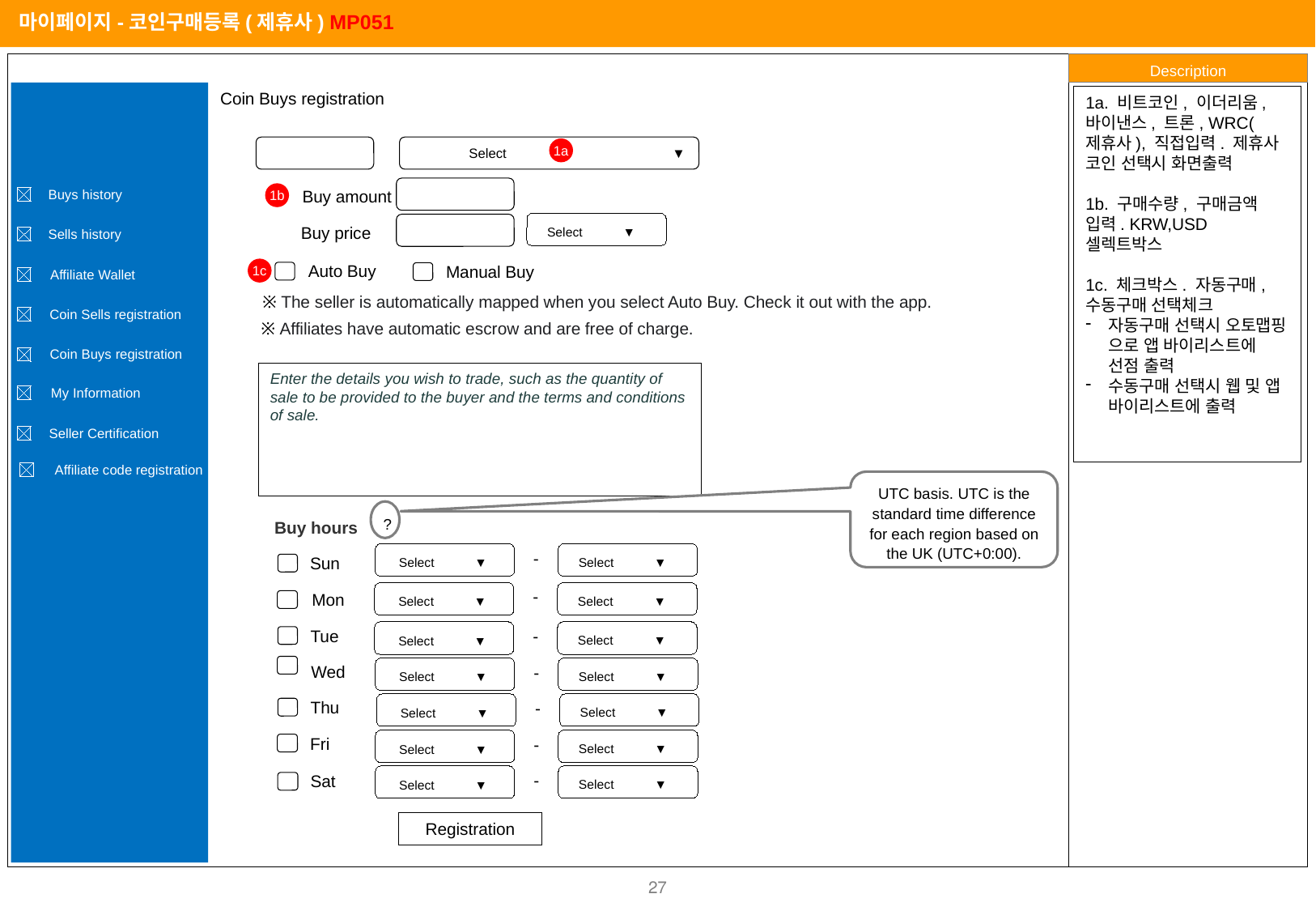

마이페이지-코인구매등록(제휴사) MP051
Coin Buys registration

1a. 비트코인, 이더리움, 바이낸스, 트론, WRC(제휴사), 직접입력. 제휴사 코인 선택시 화면출력

1b. 구매수량, 구매금액 입력. KRW,USD 셀렉트박스

1c. 체크박스. 자동구매, 수동구매 선택체크
자동구매 선택시 오토맵핑 으로 앱 바이리스트에 선점 출력
수동구매 선택시 웹 및 앱 바이리스트에 출력

Select                                           ▼
1a

Buys history

Buy amount
1b

Buy price
Select           ▼
Sells history

Auto Buy
Manual Buy
1c
Affiliate Wallet

※ The seller is automatically mapped when you select Auto Buy. Check it out with the app.
Coin Sells registration

※ Affiliates have automatic escrow and are free of charge.
Coin Buys registration

Enter the details you wish to trade, such as the quantity of sale to be provided to the buyer and the terms and conditions of sale.
My Information

Seller Certification

Affiliate code registration

UTC basis. UTC is the standard time difference for each region based on the UK (UTC+0:00).
Buy hours
?
-

Sun
Select           ▼
Select           ▼

-

Mon
Select           ▼
Select           ▼

Tue
-

Select           ▼
Select           ▼
Wed
-

Select           ▼
Select           ▼
Thu
-

Select           ▼
Select           ▼
Fri
-

Select           ▼
Select           ▼
-
Sat

Select           ▼
Select           ▼

Registration